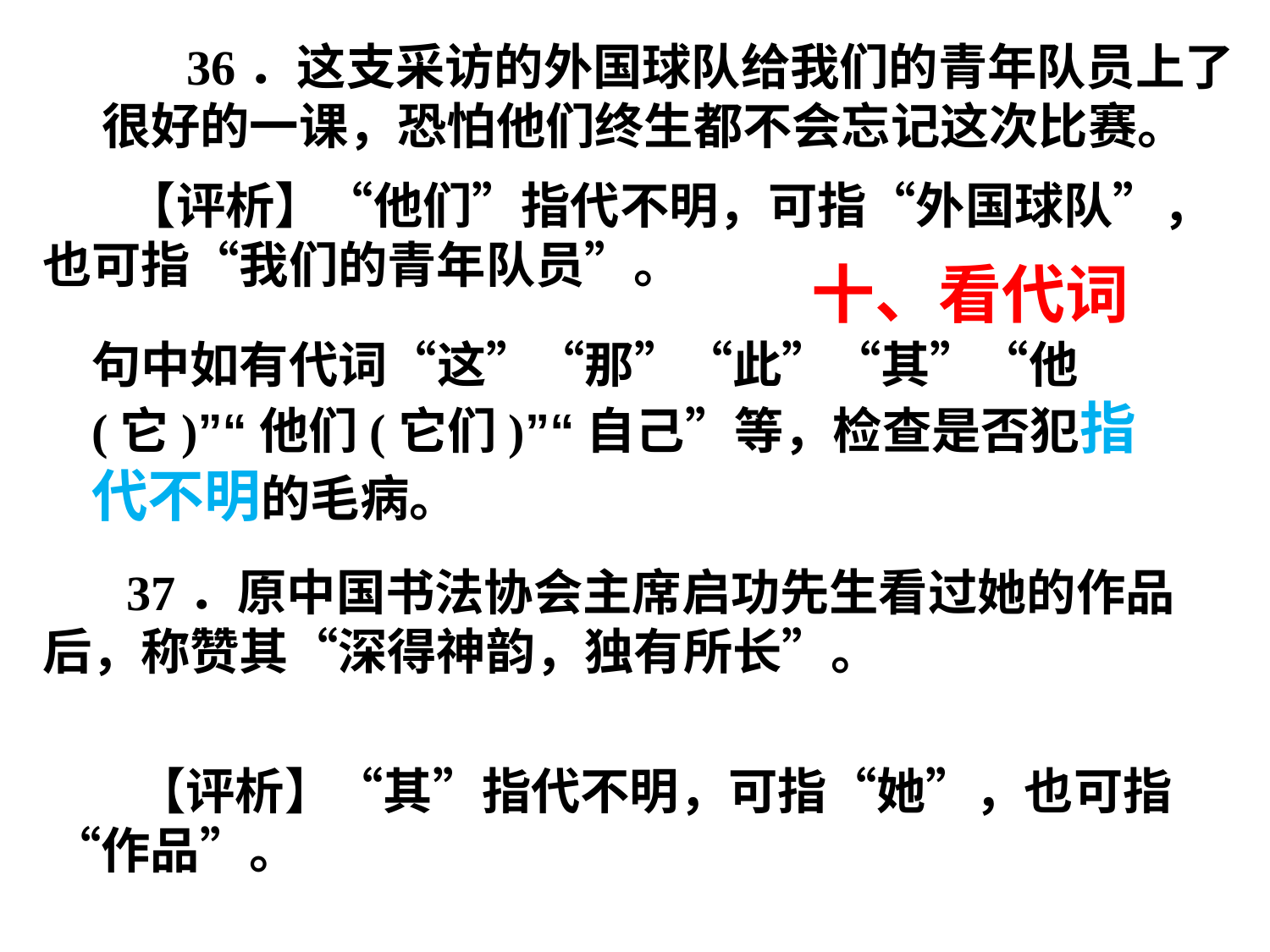

36．这支采访的外国球队给我们的青年队员上了很好的一课，恐怕他们终生都不会忘记这次比赛。
【评析】“他们”指代不明，可指“外国球队”，也可指“我们的青年队员”。
十、看代词

句中如有代词“这”“那”“此”“其”“他(它)”“他们(它们)”“自己”等，检查是否犯指代不明的毛病。
37．原中国书法协会主席启功先生看过她的作品后，称赞其“深得神韵，独有所长”。
【评析】“其”指代不明，可指“她”，也可指“作品”。